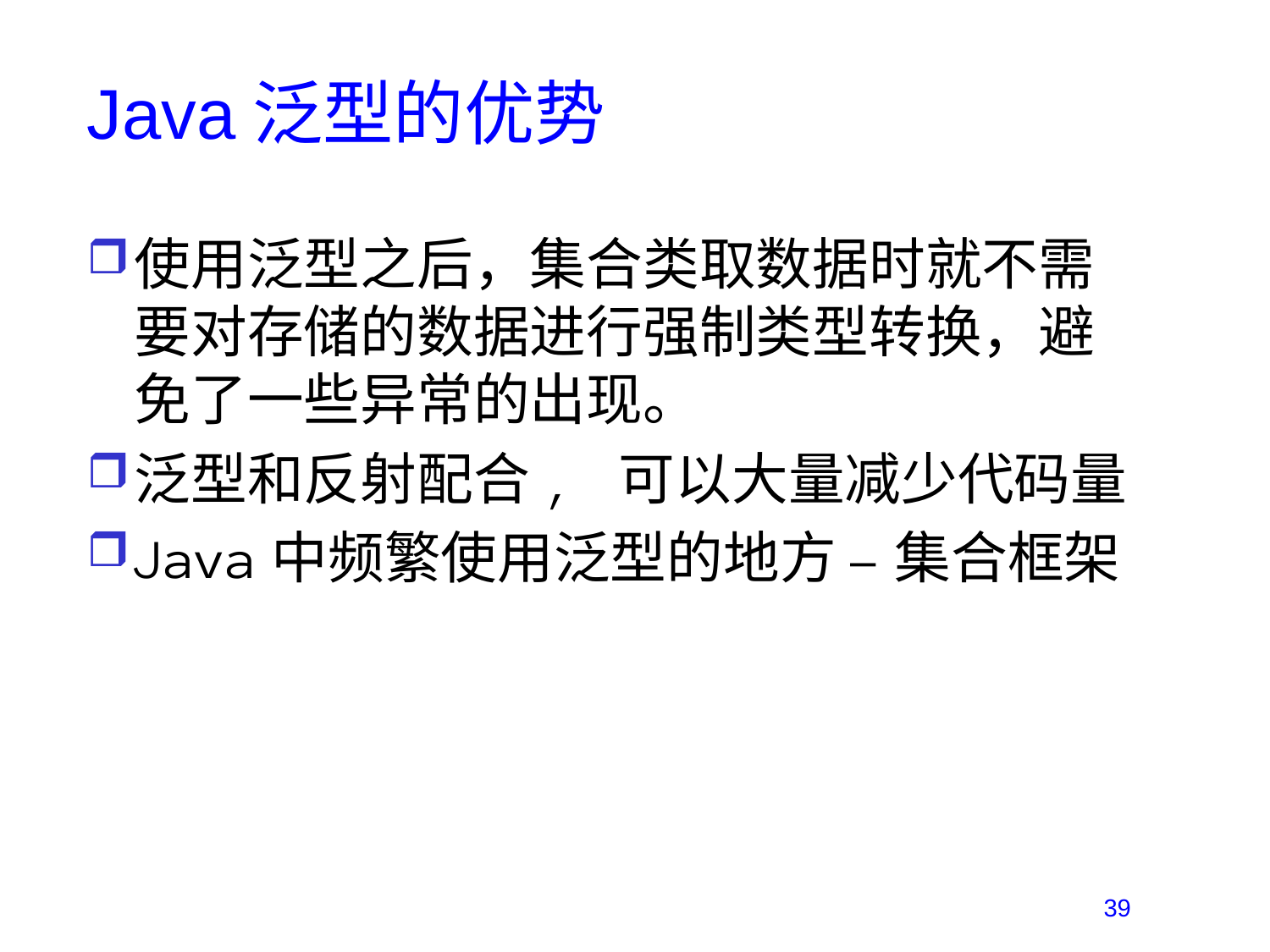

# Java泛型的优势
使用泛型之后，集合类取数据时就不需要对存储的数据进行强制类型转换，避免了一些异常的出现。
泛型和反射配合, 可以大量减少代码量
Java中频繁使用泛型的地方-集合框架
39